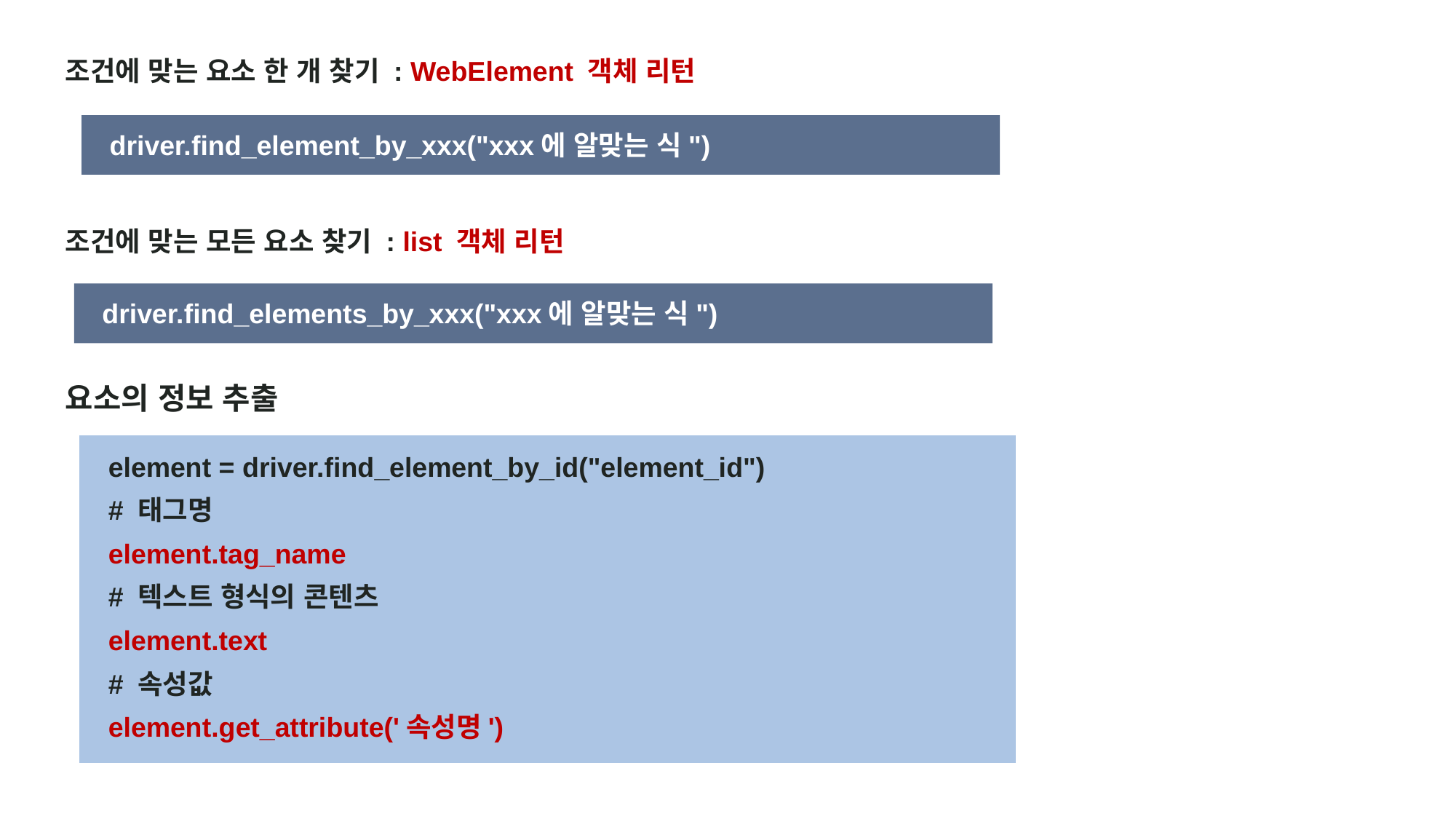

조건에 맞는 요소 한 개 찾기 : WebElement 객체 리턴

driver.find_element_by_xxx("xxx에 알맞는 식")
조건에 맞는 모든 요소 찾기 : list 객체 리턴

driver.find_elements_by_xxx("xxx에 알맞는 식")
요소의 정보 추출

element = driver.find_element_by_id("element_id")
# 태그명
element.tag_name
# 텍스트 형식의 콘텐츠
element.text
# 속성값
element.get_attribute('속성명')